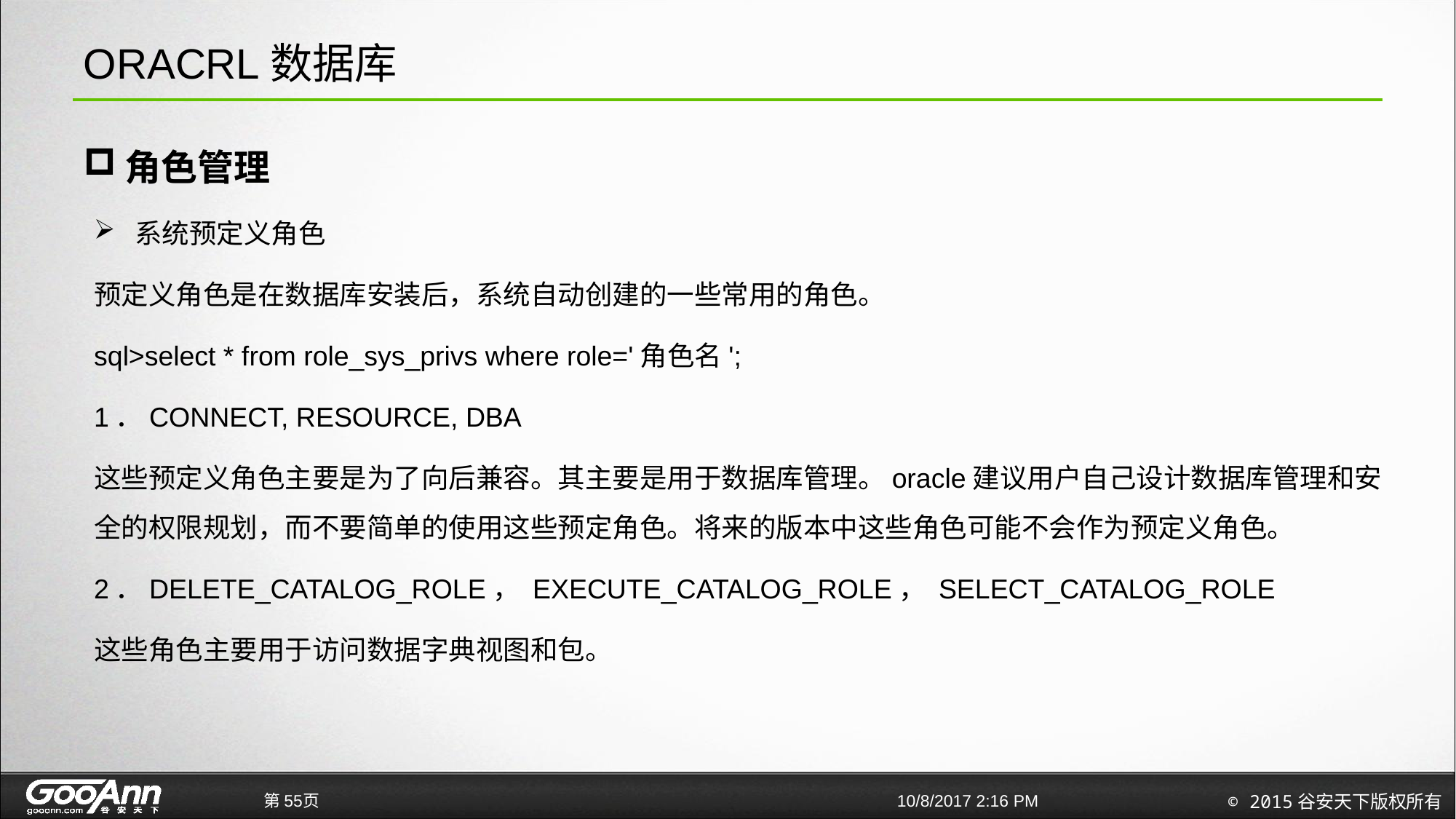

# ORACRL数据库
角色管理
系统预定义角色
预定义角色是在数据库安装后，系统自动创建的一些常用的角色。
sql>select * from role_sys_privs where role='角色名';
1．CONNECT, RESOURCE, DBA
这些预定义角色主要是为了向后兼容。其主要是用于数据库管理。oracle建议用户自己设计数据库管理和安全的权限规划，而不要简单的使用这些预定角色。将来的版本中这些角色可能不会作为预定义角色。
2．DELETE_CATALOG_ROLE， EXECUTE_CATALOG_ROLE， SELECT_CATALOG_ROLE
这些角色主要用于访问数据字典视图和包。